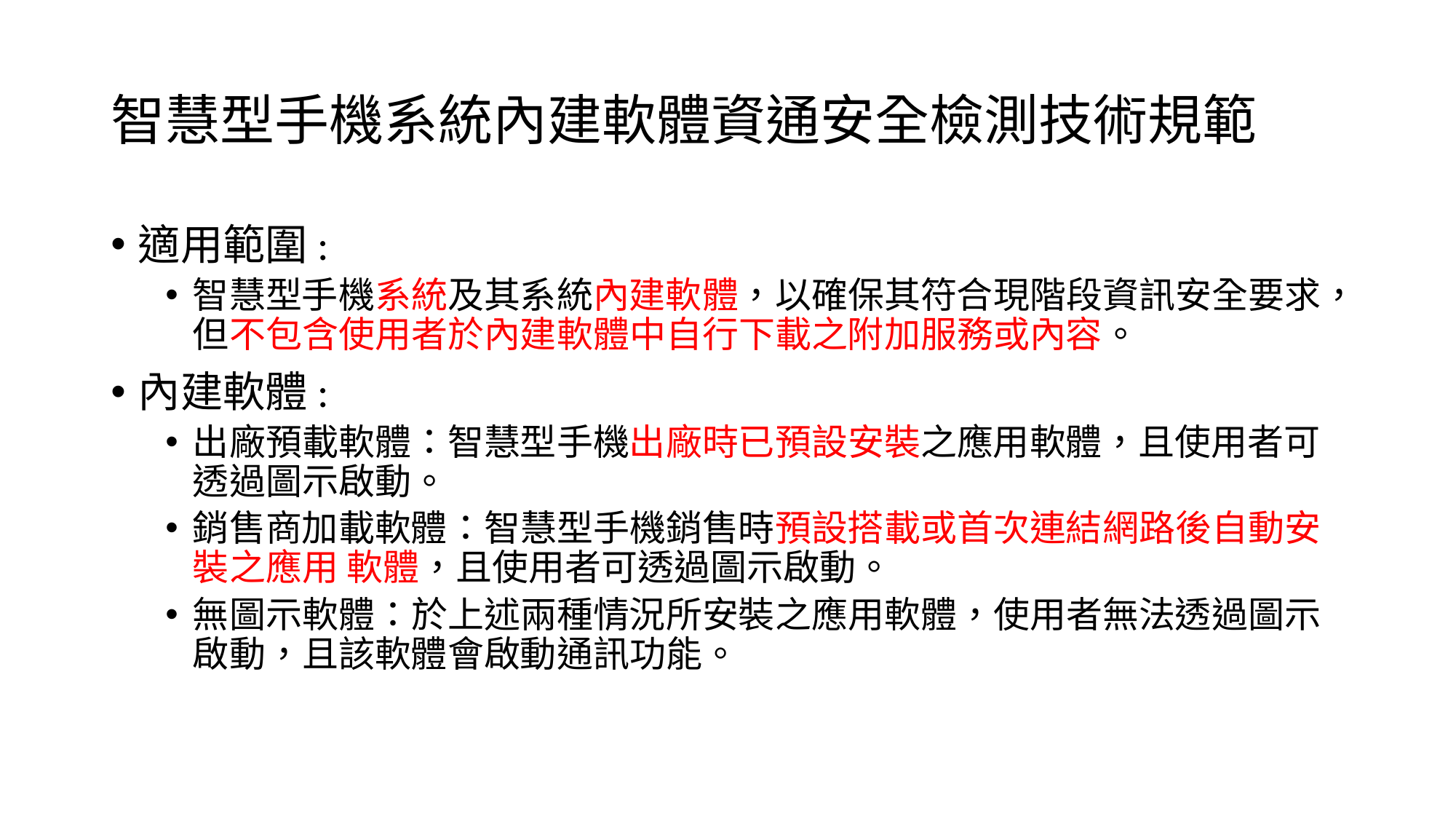

# 智慧型手機系統內建軟體資通安全檢測技術規範
適用範圍:
智慧型手機系統及其系統內建軟體，以確保其符合現階段資訊安全要求，但不包含使用者於內建軟體中自行下載之附加服務或內容。
內建軟體:
出廠預載軟體：智慧型手機出廠時已預設安裝之應用軟體，且使用者可透過圖示啟動。
銷售商加載軟體：智慧型手機銷售時預設搭載或首次連結網路後自動安裝之應用 軟體，且使用者可透過圖示啟動。
無圖示軟體：於上述兩種情況所安裝之應用軟體，使用者無法透過圖示啟動，且該軟體會啟動通訊功能。